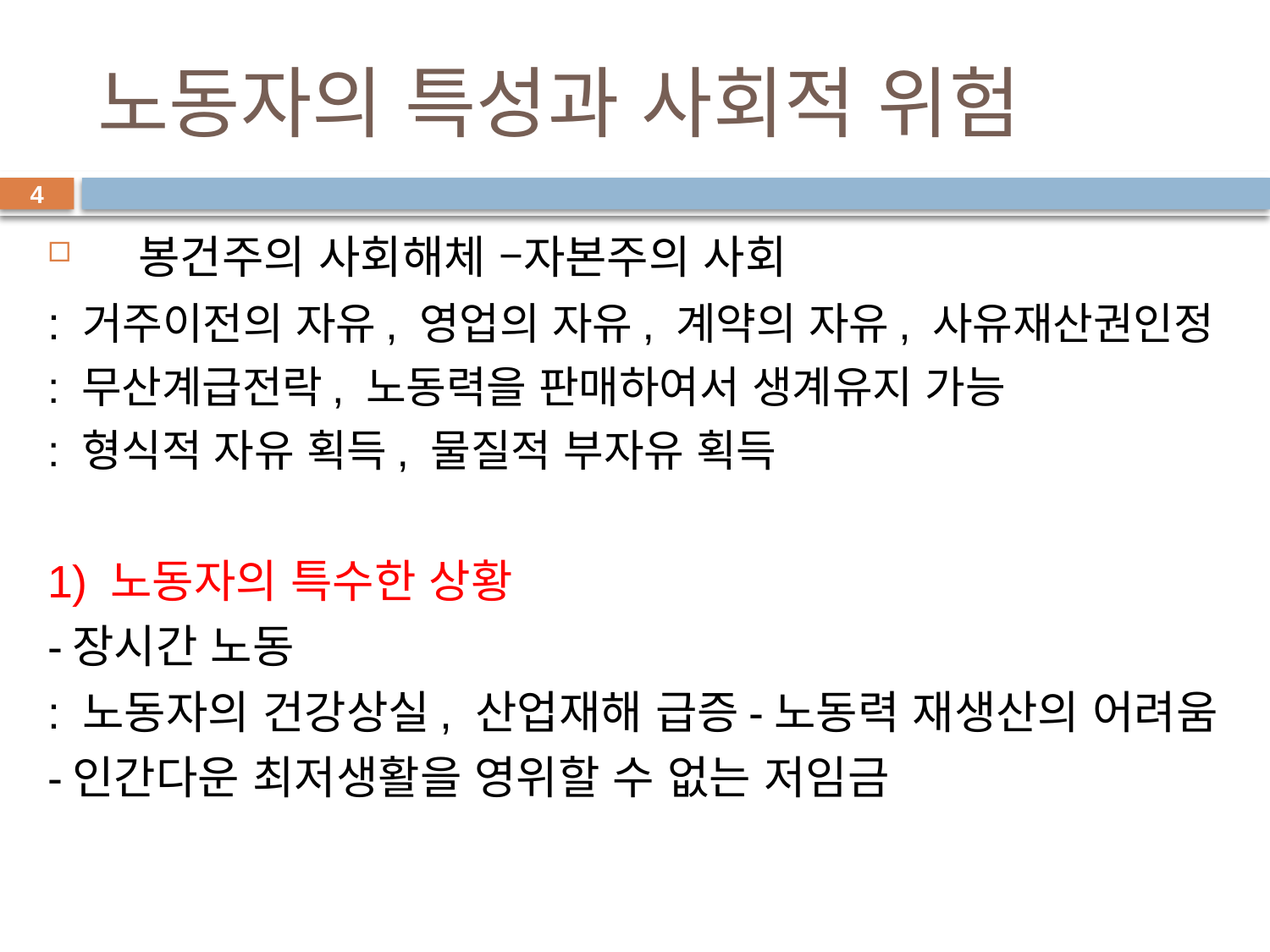

# 노동자의 특성과 사회적 위험
4
 봉건주의 사회해체 –자본주의 사회
: 거주이전의 자유, 영업의 자유, 계약의 자유, 사유재산권인정
: 무산계급전락, 노동력을 판매하여서 생계유지 가능
: 형식적 자유 획득, 물질적 부자유 획득

1) 노동자의 특수한 상황
-장시간 노동
: 노동자의 건강상실, 산업재해 급증-노동력 재생산의 어려움
-인간다운 최저생활을 영위할 수 없는 저임금